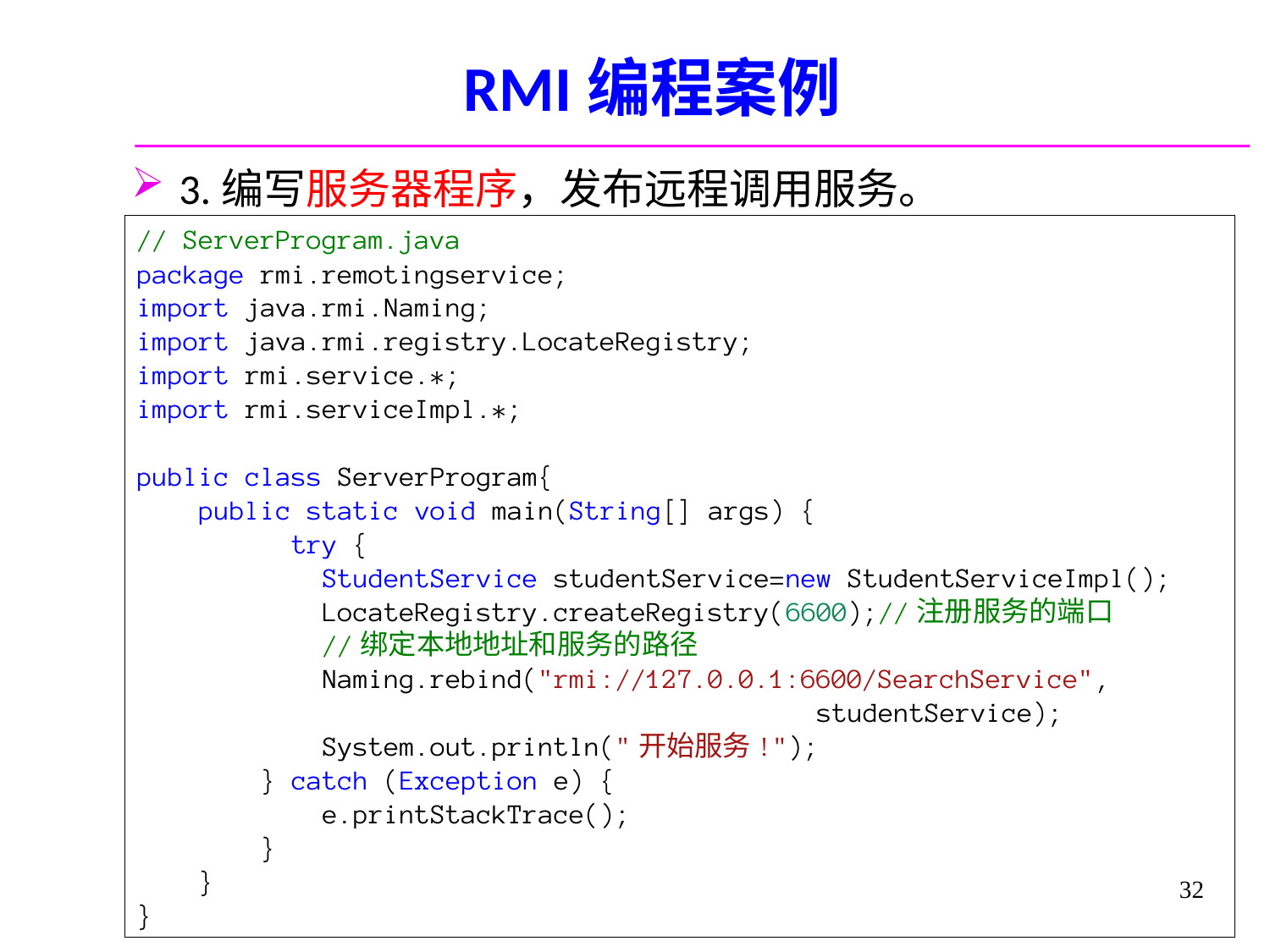

# RMI编程案例
3.编写服务器程序，发布远程调用服务。
// ServerProgram.java
package rmi.remotingservice;
import java.rmi.Naming;
import java.rmi.registry.LocateRegistry;
import rmi.service.*;
import rmi.serviceImpl.*;
public class ServerProgram{
    public static void main(String[] args) {
          try {
            StudentService studentService=new StudentServiceImpl();
            LocateRegistry.createRegistry(6600);//注册服务的端口
            //绑定本地地址和服务的路径
            Naming.rebind("rmi://127.0.0.1:6600/SearchService",
                                            studentService);
            System.out.println("开始服务!");
        } catch (Exception e) {
            e.printStackTrace();
        }
    }
}
32